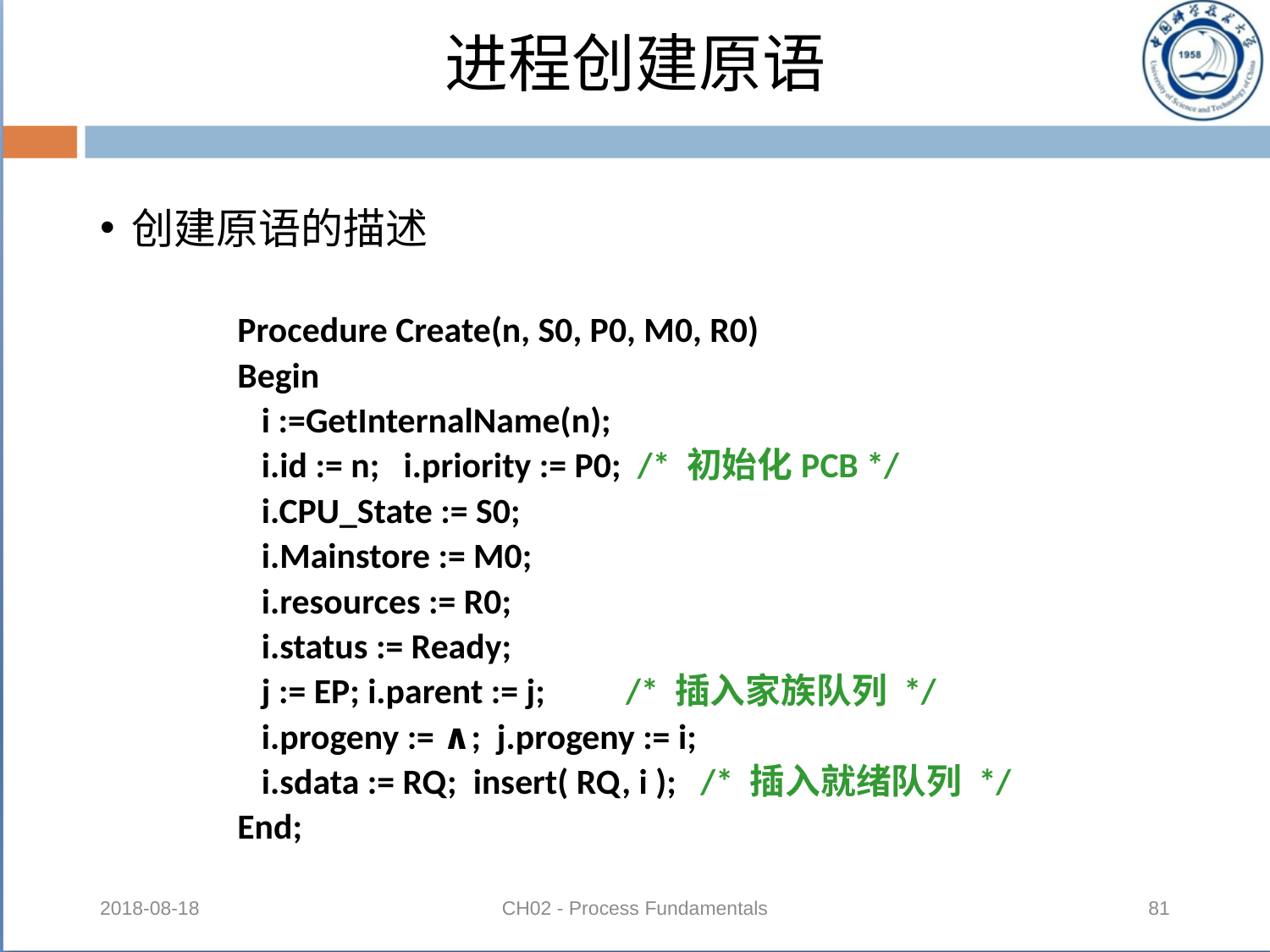

# 进程创建原语
创建原语的描述
Procedure Create(n, S0, P0, M0, R0)
Begin
   i :=GetInternalName(n);
   i.id := n;   i.priority := P0;  /* 初始化PCB */
   i.CPU_State := S0;
   i.Mainstore := M0;
   i.resources := R0;
   i.status := Ready;
   j := EP; i.parent := j;          /* 插入家族队列 */
   i.progeny := ∧;  j.progeny := i;
   i.sdata := RQ;  insert( RQ, i );   /* 插入就绪队列 */
End;
2018-08-18
CH02 - Process Fundamentals
81